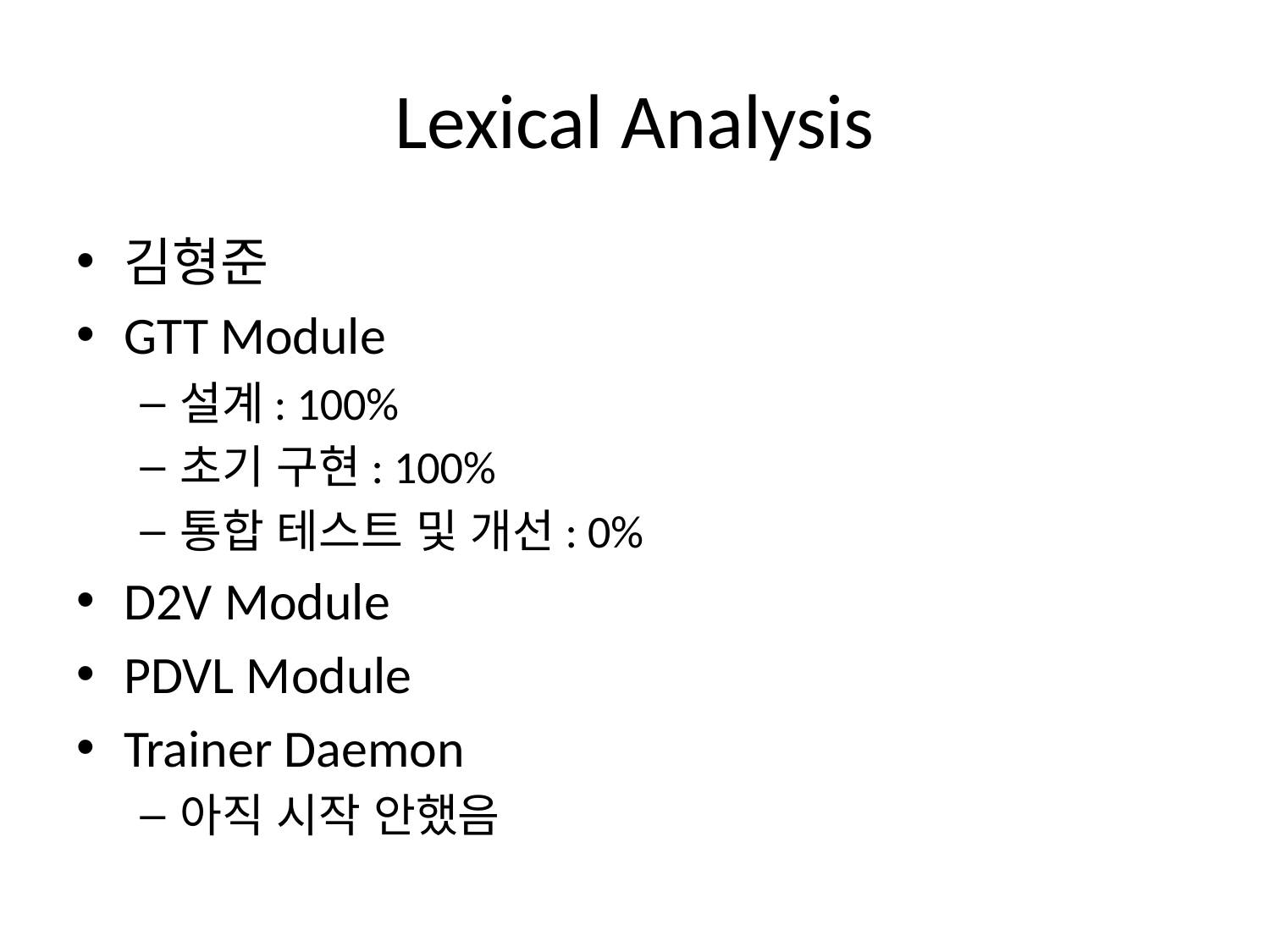

# Lexical Analysis
김형준
GTT Module
설계: 100%
초기 구현: 100%
통합 테스트 및 개선: 0%
D2V Module
PDVL Module
Trainer Daemon
아직 시작 안했음